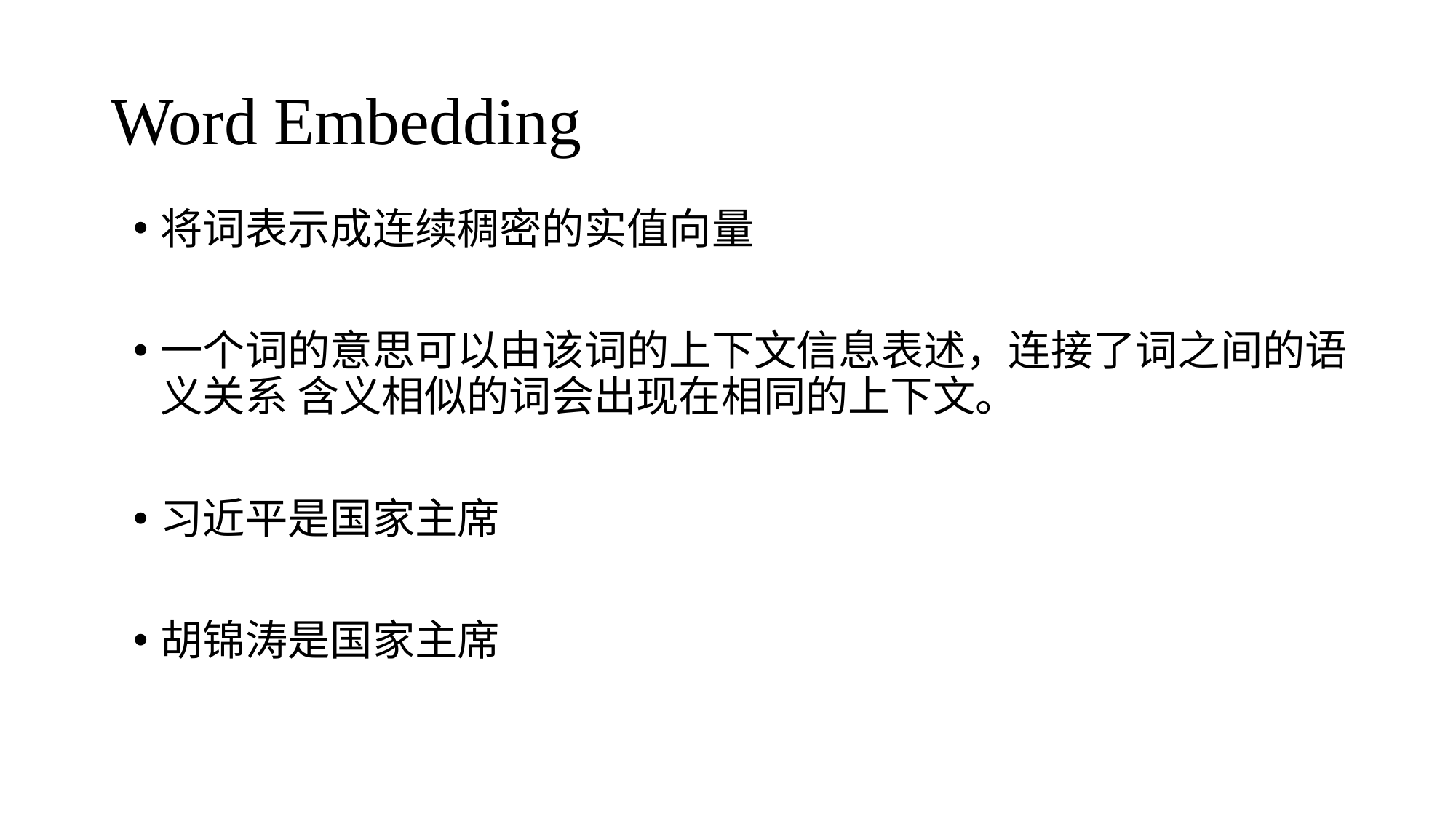

# Word Embedding
将词表示成连续稠密的实值向量

一个词的意思可以由该词的上下文信息表述，连接了词之间的语义关系 含义相似的词会出现在相同的上下文。

习近平是国家主席

胡锦涛是国家主席